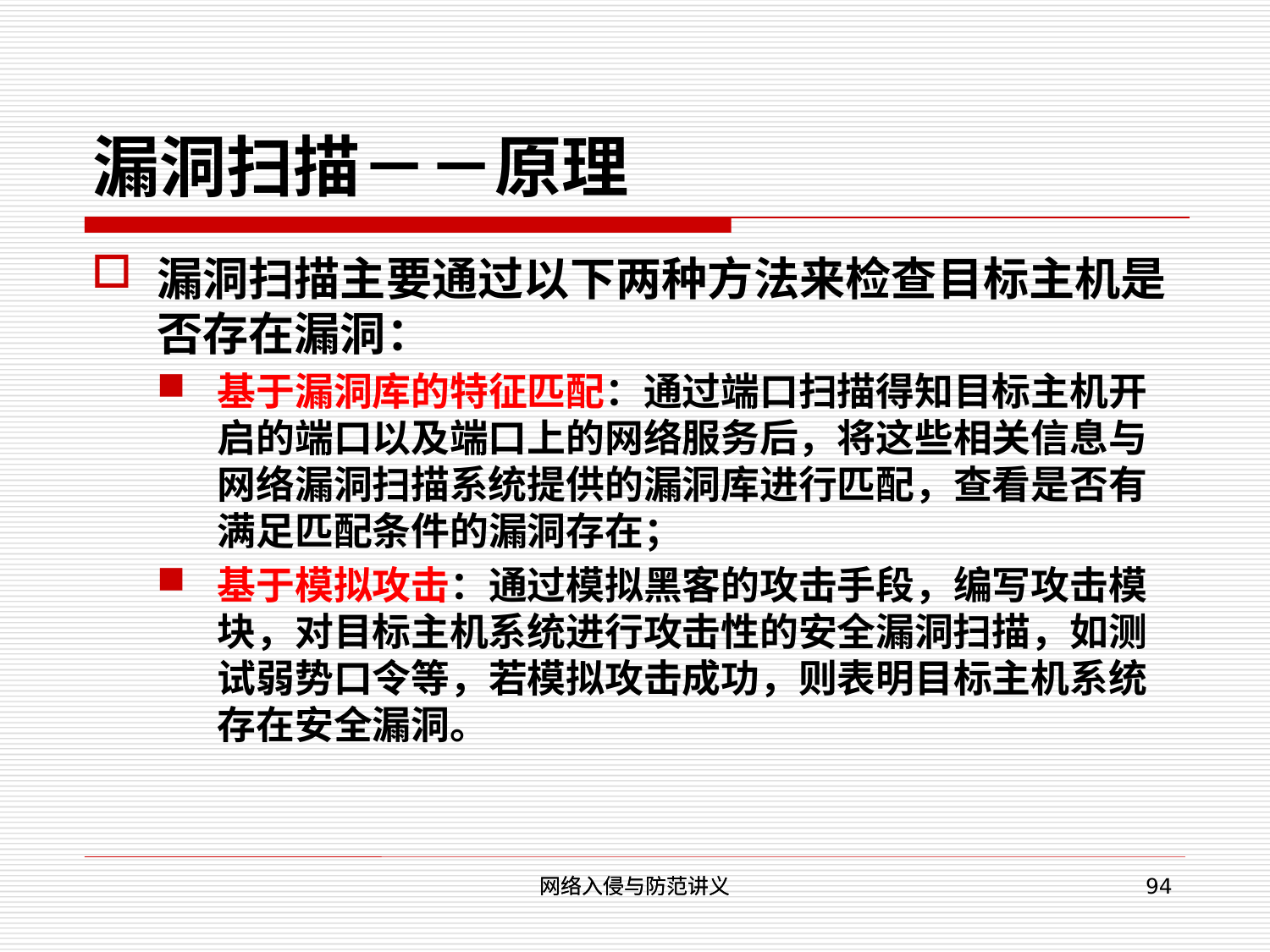

# 漏洞扫描－－原理
漏洞扫描主要通过以下两种方法来检查目标主机是否存在漏洞：
基于漏洞库的特征匹配：通过端口扫描得知目标主机开启的端口以及端口上的网络服务后，将这些相关信息与网络漏洞扫描系统提供的漏洞库进行匹配，查看是否有满足匹配条件的漏洞存在；
基于模拟攻击：通过模拟黑客的攻击手段，编写攻击模块，对目标主机系统进行攻击性的安全漏洞扫描，如测试弱势口令等，若模拟攻击成功，则表明目标主机系统存在安全漏洞。

网络入侵与防范讲义
网络入侵与防范讲义
94
94